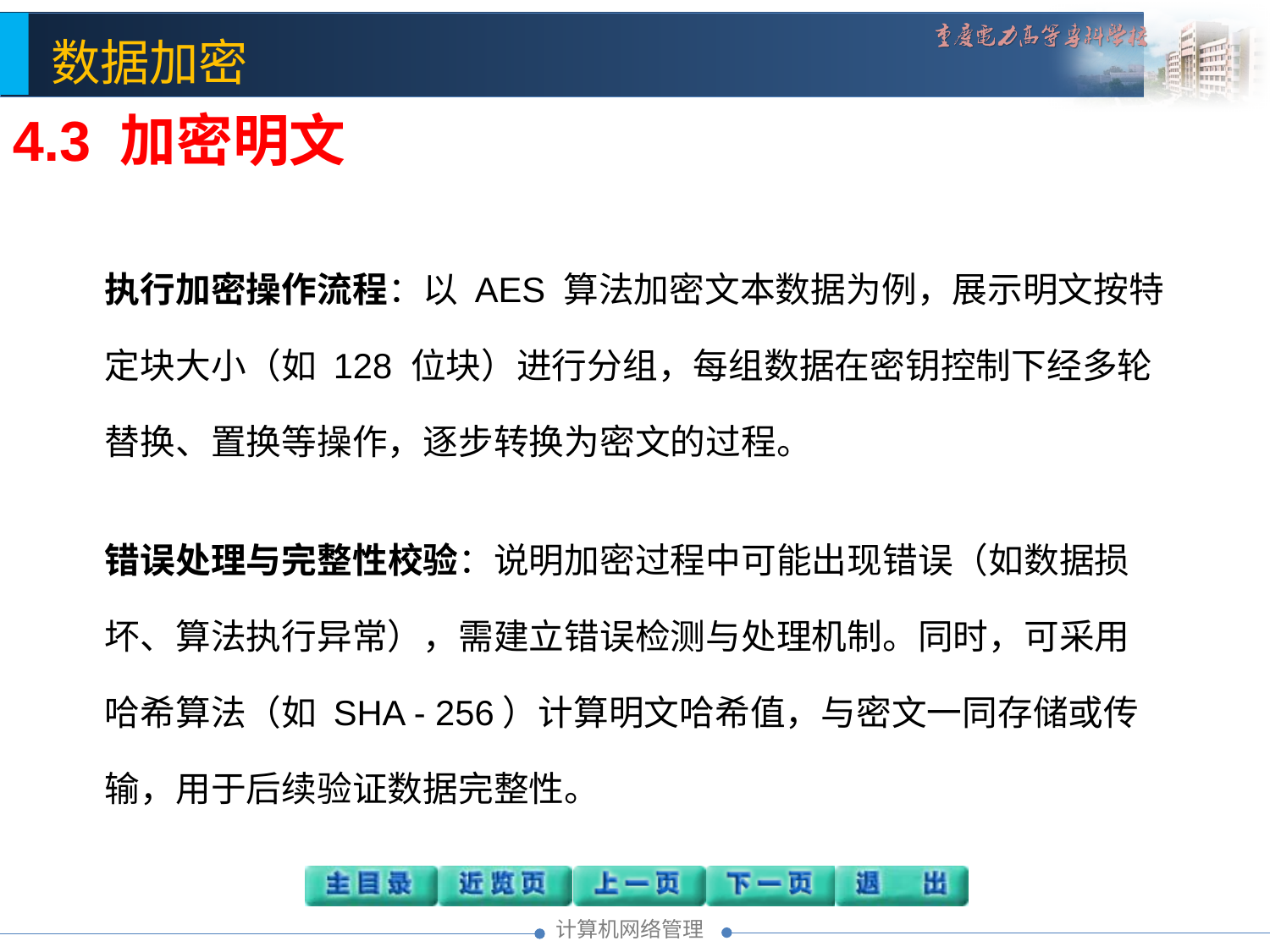

4.3 加密明文
执行加密操作流程：以 AES 算法加密文本数据为例，展示明文按特定块大小（如 128 位块）进行分组，每组数据在密钥控制下经多轮替换、置换等操作，逐步转换为密文的过程。​
错误处理与完整性校验：说明加密过程中可能出现错误（如数据损坏、算法执行异常），需建立错误检测与处理机制。同时，可采用哈希算法（如 SHA - 256）计算明文哈希值，与密文一同存储或传输，用于后续验证数据完整性。